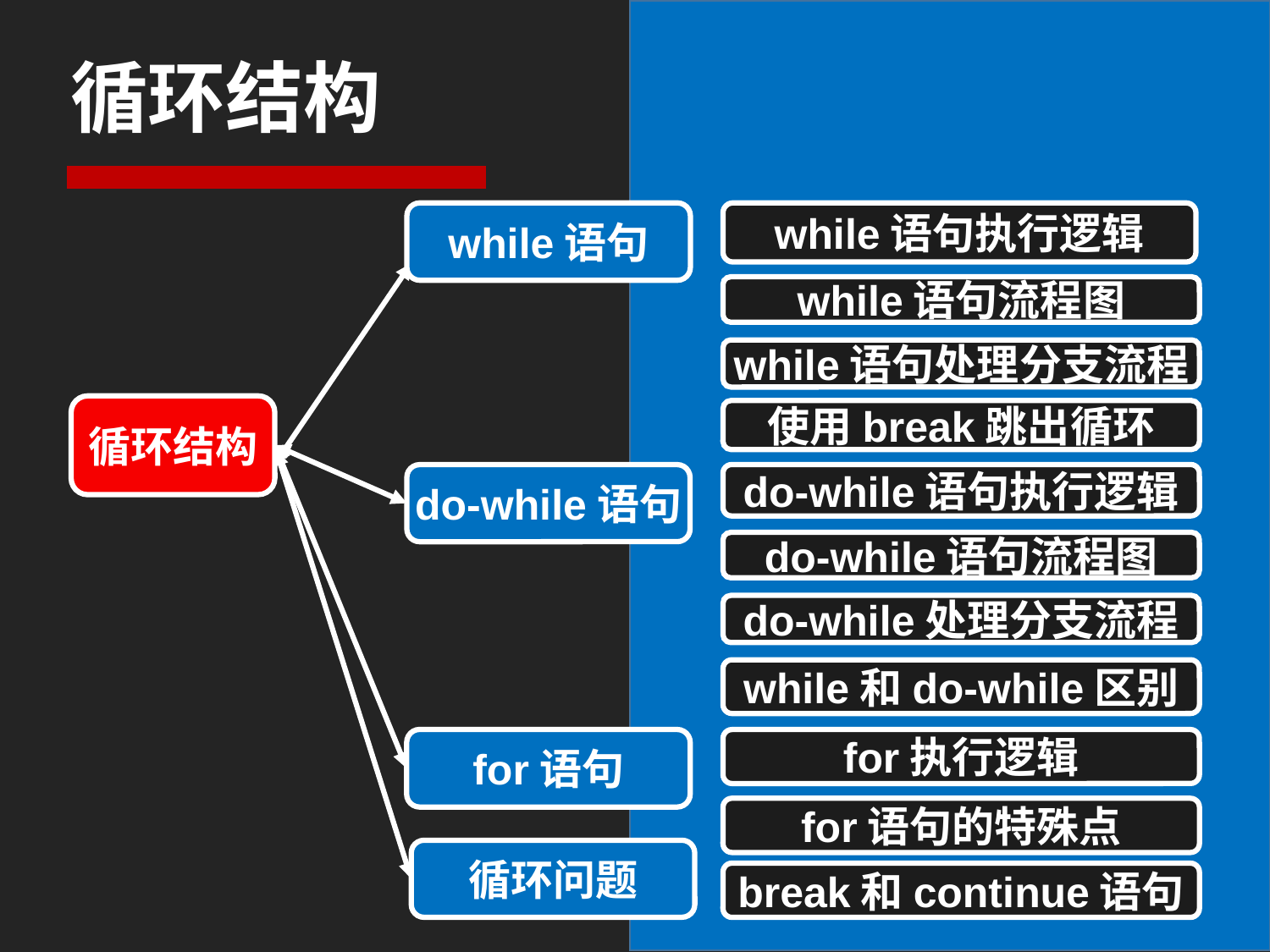

# 循环结构

while语句
while语句执行逻辑
while语句流程图
while语句处理分支流程
循环结构
使用break跳出循环
do-while语句
do-while语句执行逻辑
do-while语句流程图
do-while处理分支流程
while和do-while区别
for语句
for执行逻辑
for语句的特殊点
循环问题
break和continue语句